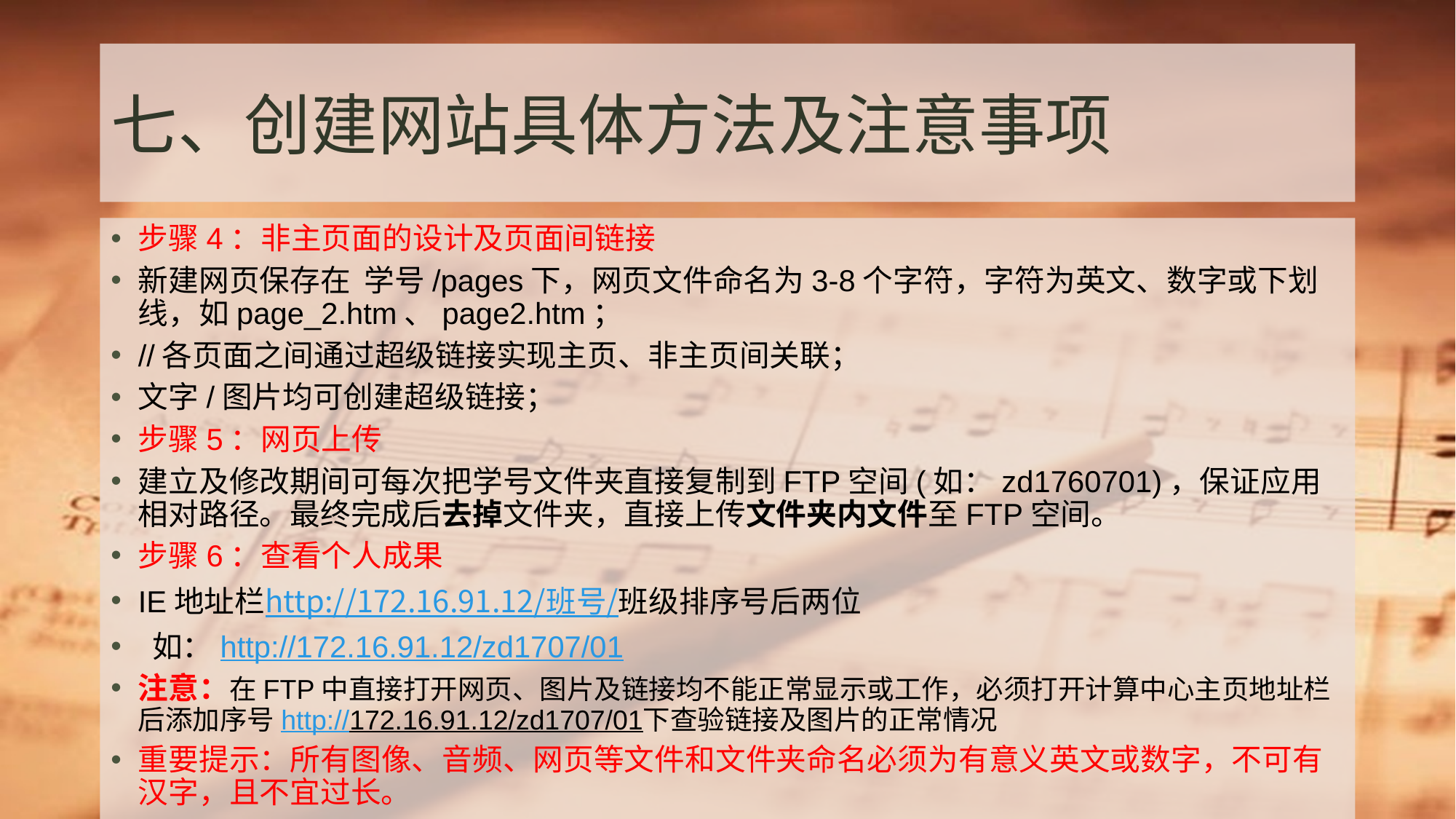

# 七、创建网站具体方法及注意事项
步骤4：非主页面的设计及页面间链接
新建网页保存在  学号/pages下，网页文件命名为3-8个字符，字符为英文、数字或下划线，如page_2.htm、page2.htm；
//各页面之间通过超级链接实现主页、非主页间关联；
文字/图片均可创建超级链接；
步骤5：网页上传
建立及修改期间可每次把学号文件夹直接复制到FTP空间(如：zd1760701)，保证应用相对路径。最终完成后去掉文件夹，直接上传文件夹内文件至FTP空间。
步骤6：查看个人成果
IE地址栏http://172.16.91.12/班号/班级排序号后两位
 如：http://172.16.91.12/zd1707/01
注意：在FTP中直接打开网页、图片及链接均不能正常显示或工作，必须打开计算中心主页地址栏后添加序号http://172.16.91.12/zd1707/01下查验链接及图片的正常情况
重要提示：所有图像、音频、网页等文件和文件夹命名必须为有意义英文或数字，不可有汉字，且不宜过长。